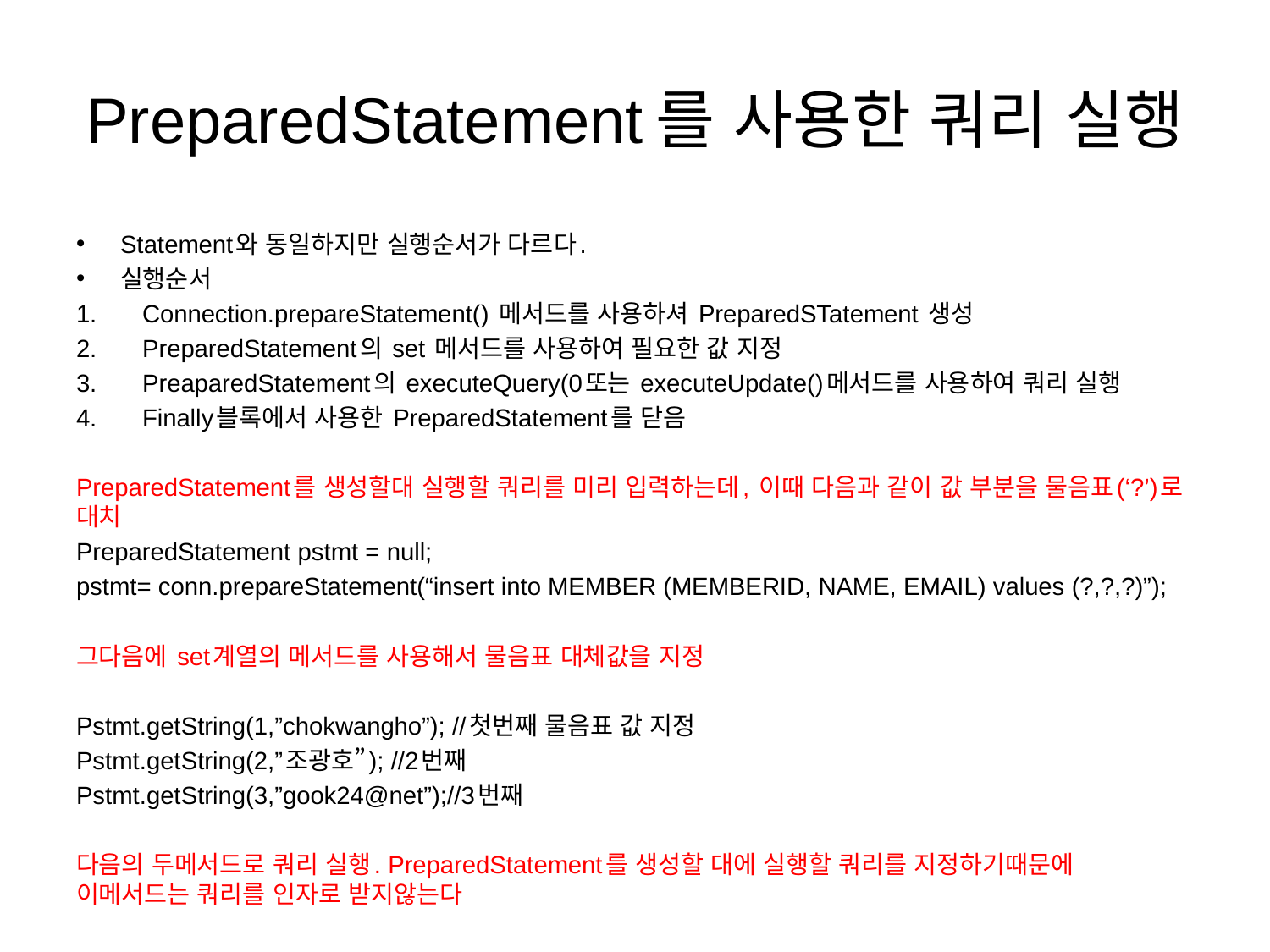

# PreparedStatement를 사용한 쿼리 실행
Statement와 동일하지만 실행순서가 다르다.
실행순서
Connection.prepareStatement() 메서드를 사용하셔 PreparedSTatement 생성
PreparedStatement의 set 메서드를 사용하여 필요한 값 지정
PreaparedStatement의 executeQuery(0또는 executeUpdate()메서드를 사용하여 쿼리 실행
Finally블록에서 사용한 PreparedStatement를 닫음

PreparedStatement를 생성할대 실행할 쿼리를 미리 입력하는데, 이때 다음과 같이 값 부분을 물음표(‘?’)로 대치
PreparedStatement pstmt = null;
pstmt= conn.prepareStatement(“insert into MEMBER (MEMBERID, NAME, EMAIL) values (?,?,?)”);

그다음에 set계열의 메서드를 사용해서 물음표 대체값을 지정

Pstmt.getString(1,”chokwangho”); //첫번째 물음표 값 지정
Pstmt.getString(2,”조광호”); //2번째
Pstmt.getString(3,”gook24@net”);//3번째

다음의 두메서드로 쿼리 실행. PreparedStatement를 생성할 대에 실행할 쿼리를 지정하기때문에 이메서드는 쿼리를 인자로 받지않는다

Pstmt.executeQuery();
Pstmt.executeUpdate();